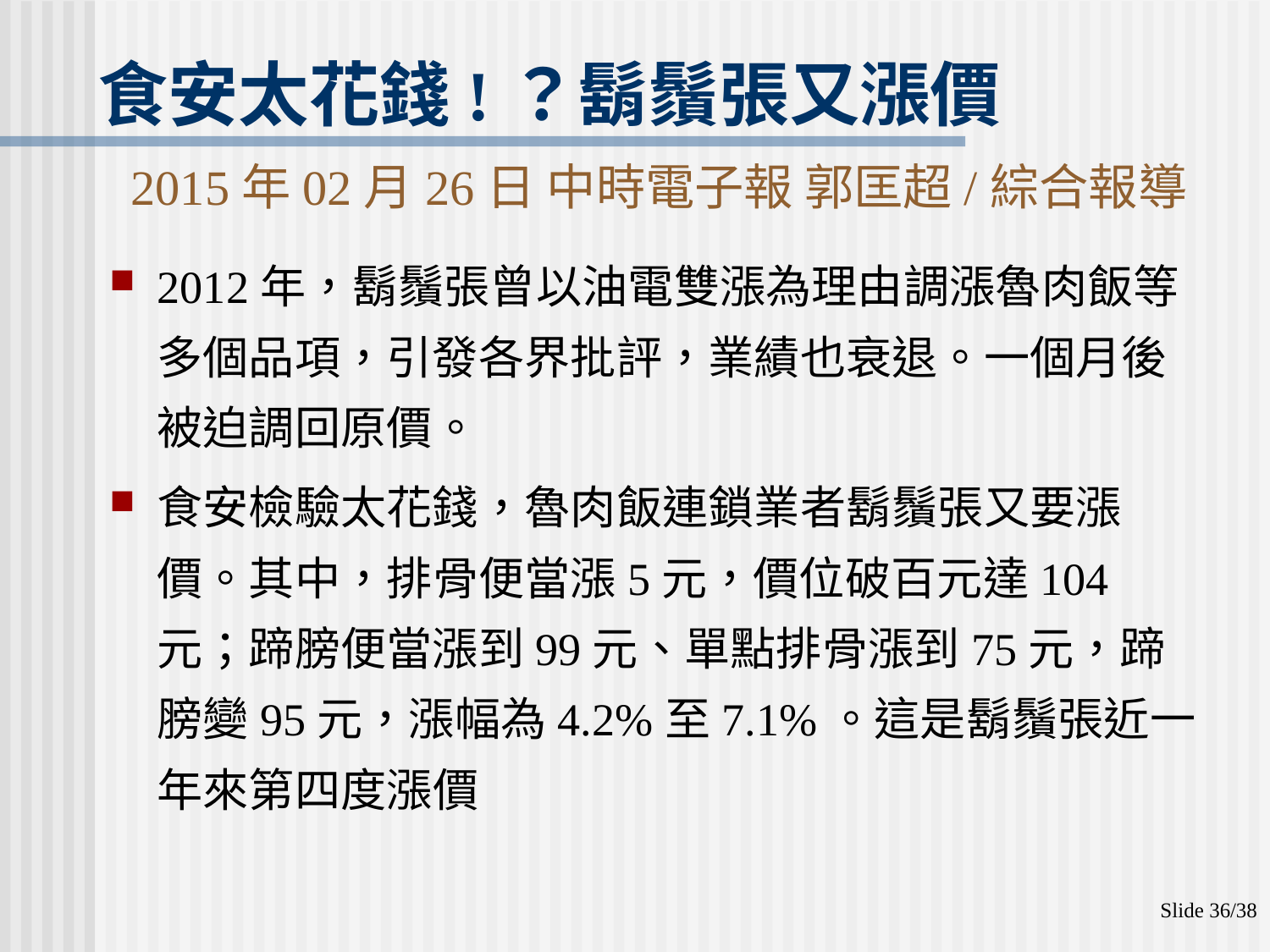

# 食安太花錢!？鬍鬚張又漲價 2015年02月26日 中時電子報 郭匡超/綜合報導
2012年，鬍鬚張曾以油電雙漲為理由調漲魯肉飯等多個品項，引發各界批評，業績也衰退。一個月後被迫調回原價。
食安檢驗太花錢，魯肉飯連鎖業者鬍鬚張又要漲價。其中，排骨便當漲5元，價位破百元達104元；蹄膀便當漲到99元、單點排骨漲到75元，蹄膀變95元，漲幅為4.2%至7.1%。這是鬍鬚張近一年來第四度漲價
Slide 36/38